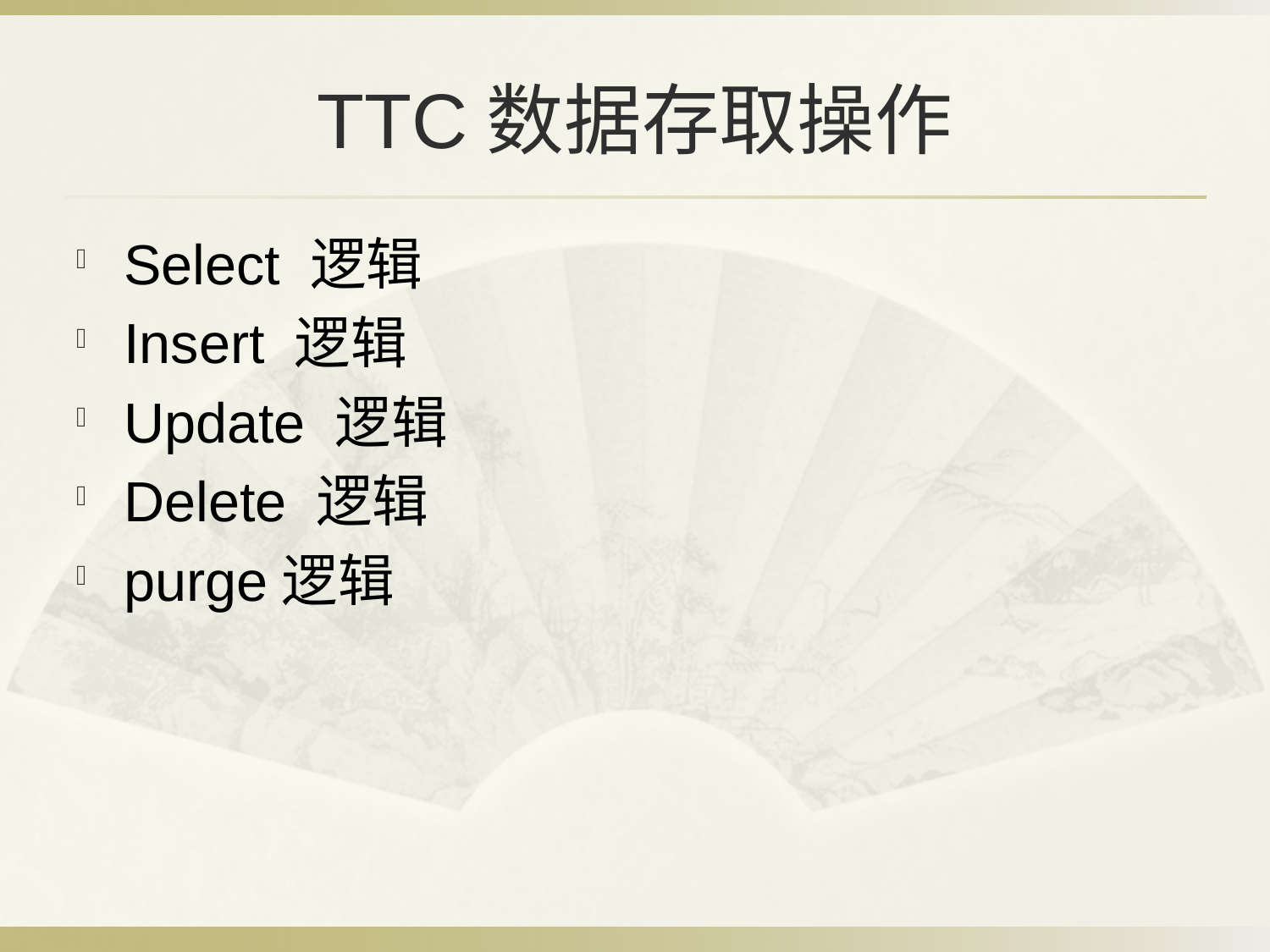

TTC数据存取操作
Select 逻辑
Insert 逻辑
Update 逻辑
Delete 逻辑
purge逻辑